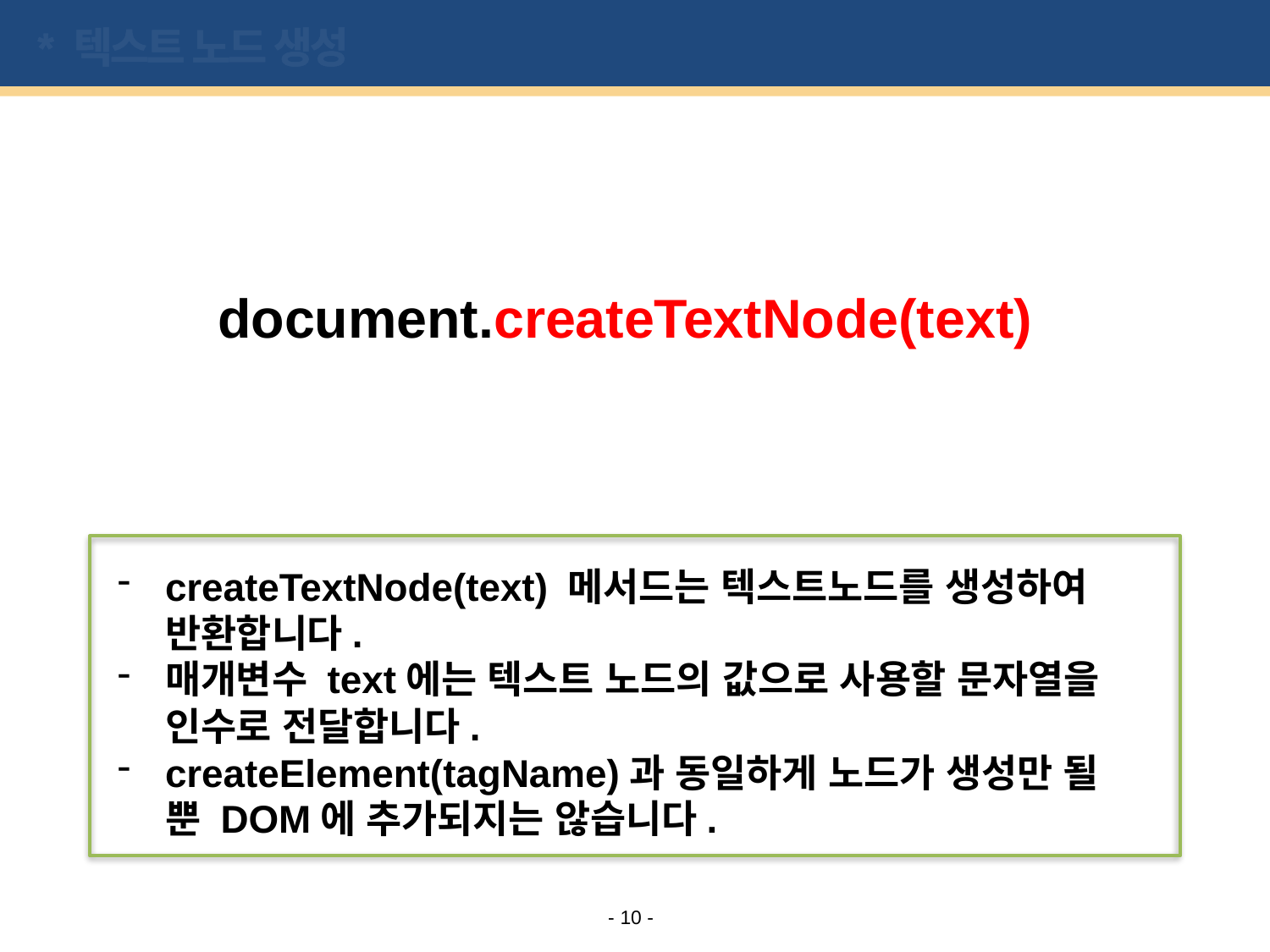

# * 텍스트 노드 생성
document.createTextNode(text)

createTextNode(text) 메서드는 텍스트노드를 생성하여 반환합니다.
매개변수 text에는 텍스트 노드의 값으로 사용할 문자열을 인수로 전달합니다.
createElement(tagName)과 동일하게 노드가 생성만 될 뿐 DOM에 추가되지는 않습니다.